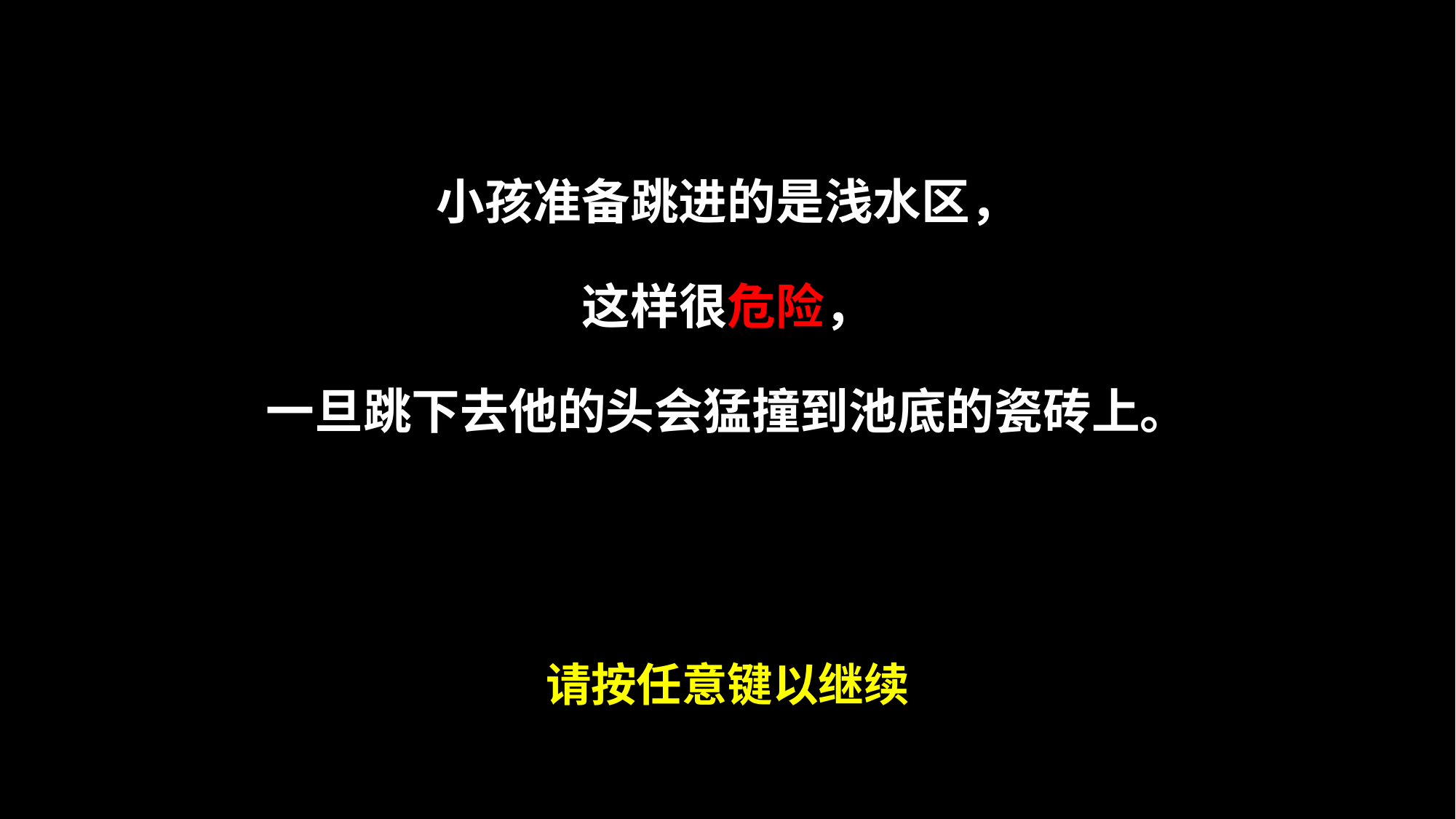

# 小孩准备跳进的是浅水区， 这样很危险， 一旦跳下去他的头会猛撞到池底的瓷砖上。
请按任意键以继续